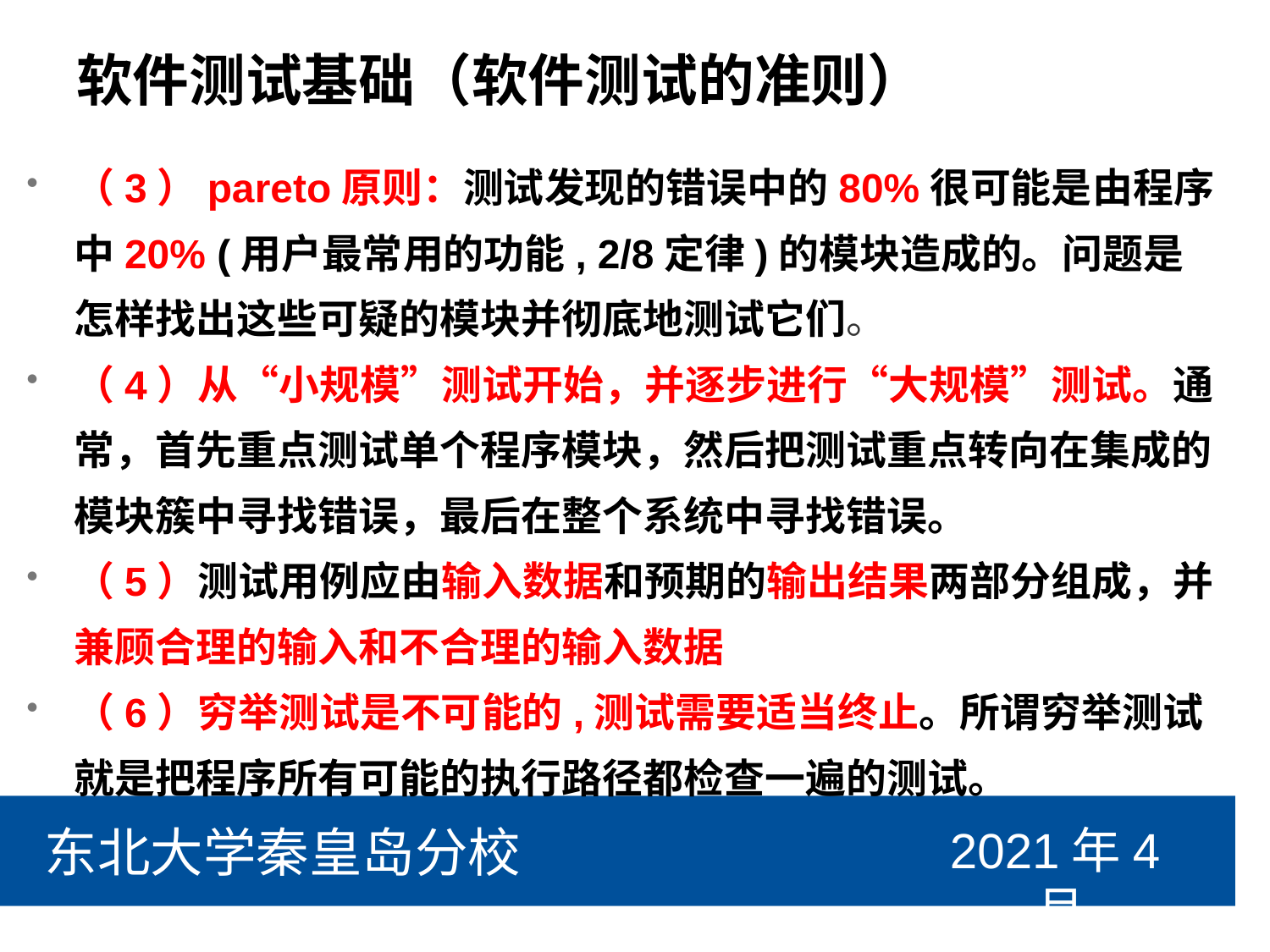

# 软件测试基础（软件测试的准则）
（3）pareto原则：测试发现的错误中的80%很可能是由程序中20% (用户最常用的功能, 2/8定律)的模块造成的。问题是怎样找出这些可疑的模块并彻底地测试它们。
（4）从“小规模”测试开始，并逐步进行“大规模”测试。通常，首先重点测试单个程序模块，然后把测试重点转向在集成的模块簇中寻找错误，最后在整个系统中寻找错误。
（5）测试用例应由输入数据和预期的输出结果两部分组成，并兼顾合理的输入和不合理的输入数据
（6）穷举测试是不可能的,测试需要适当终止。所谓穷举测试就是把程序所有可能的执行路径都检查一遍的测试。